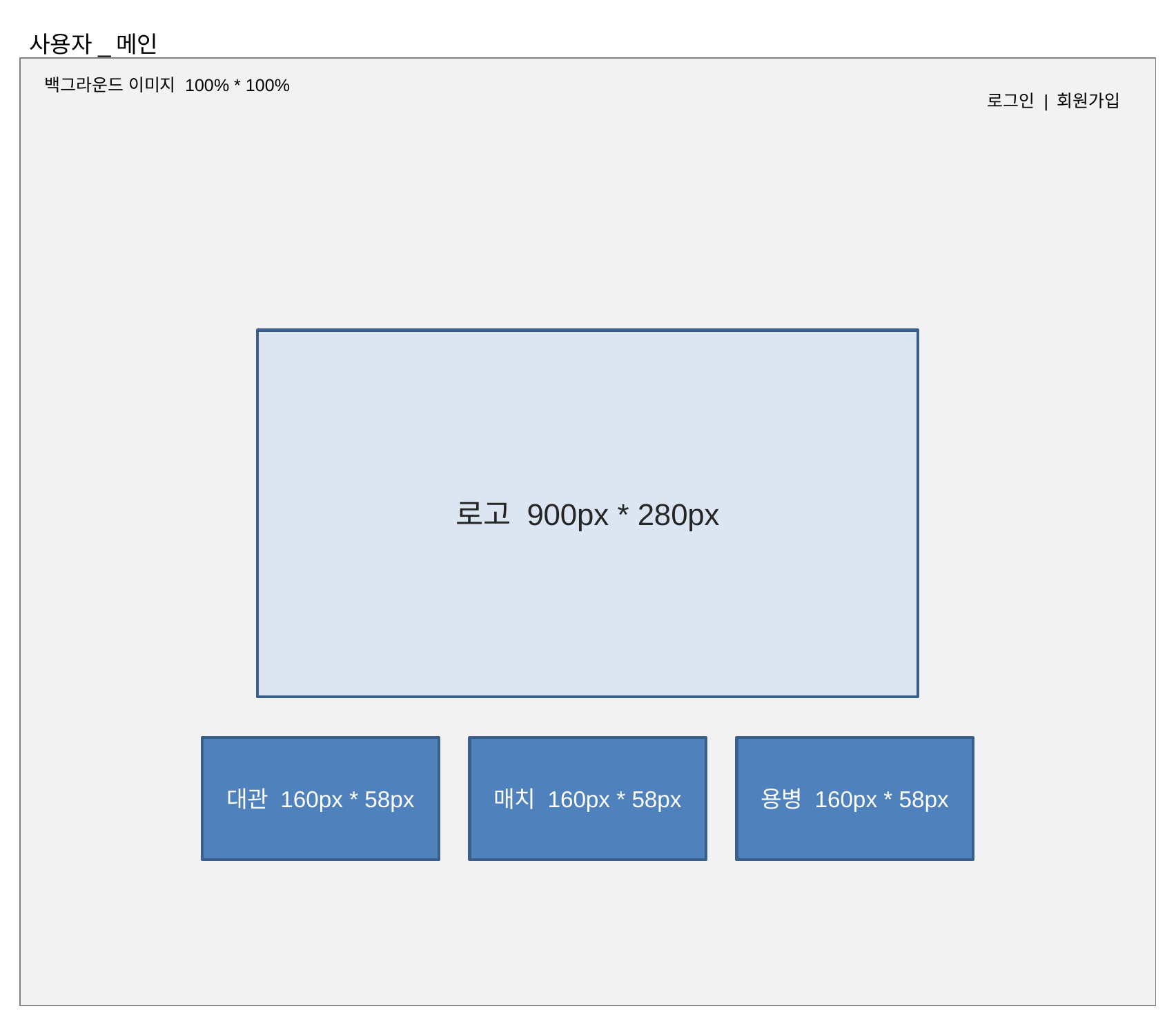

사용자_메인
로그인ㅊ
백그라운드 이미지 100% * 100%
로그인 | 회원가입
로고 900px * 280px
대관 160px * 58px
매치 160px * 58px
용병 160px * 58px